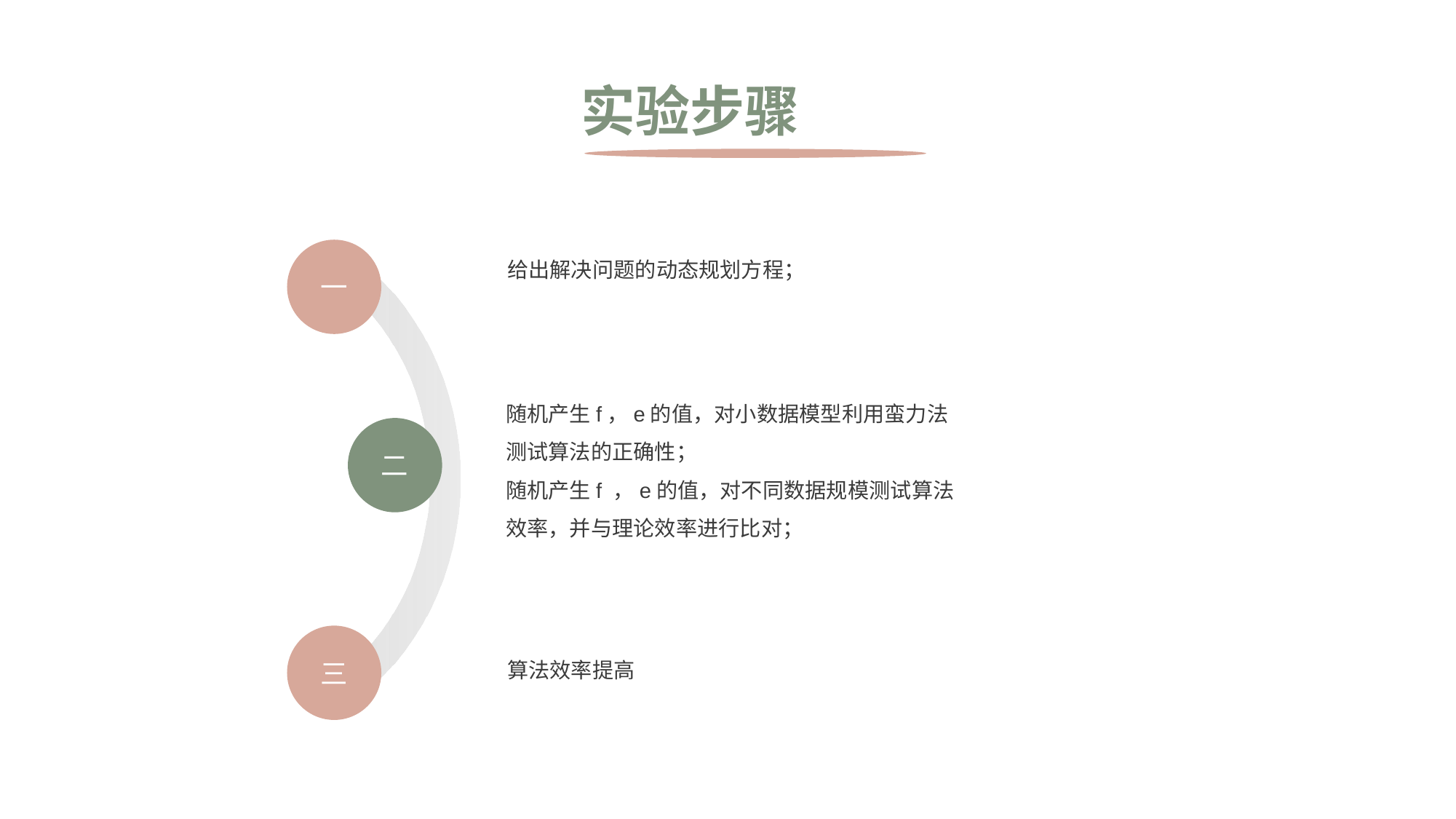

实验步骤

给出解决问题的动态规划方程；
一

随机产生f，e的值，对小数据模型利用蛮力法测试算法的正确性；
随机产生f ，e的值，对不同数据规模测试算法效率，并与理论效率进行比对；
二

算法效率提高
三